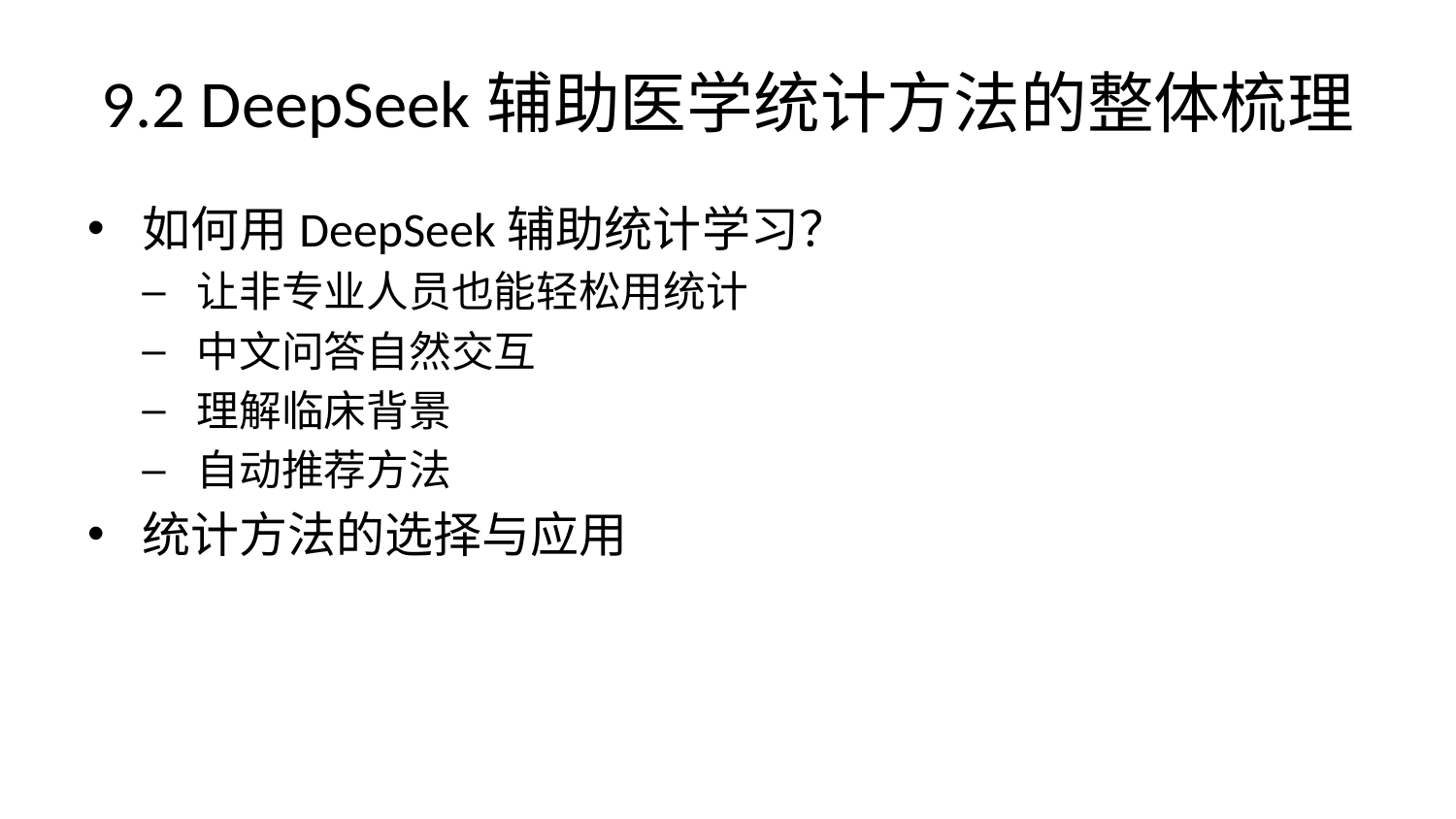

# 9.2 DeepSeek辅助医学统计方法的整体梳理
如何用DeepSeek辅助统计学习？
让非专业人员也能轻松用统计
中文问答自然交互
理解临床背景
自动推荐方法
统计方法的选择与应用